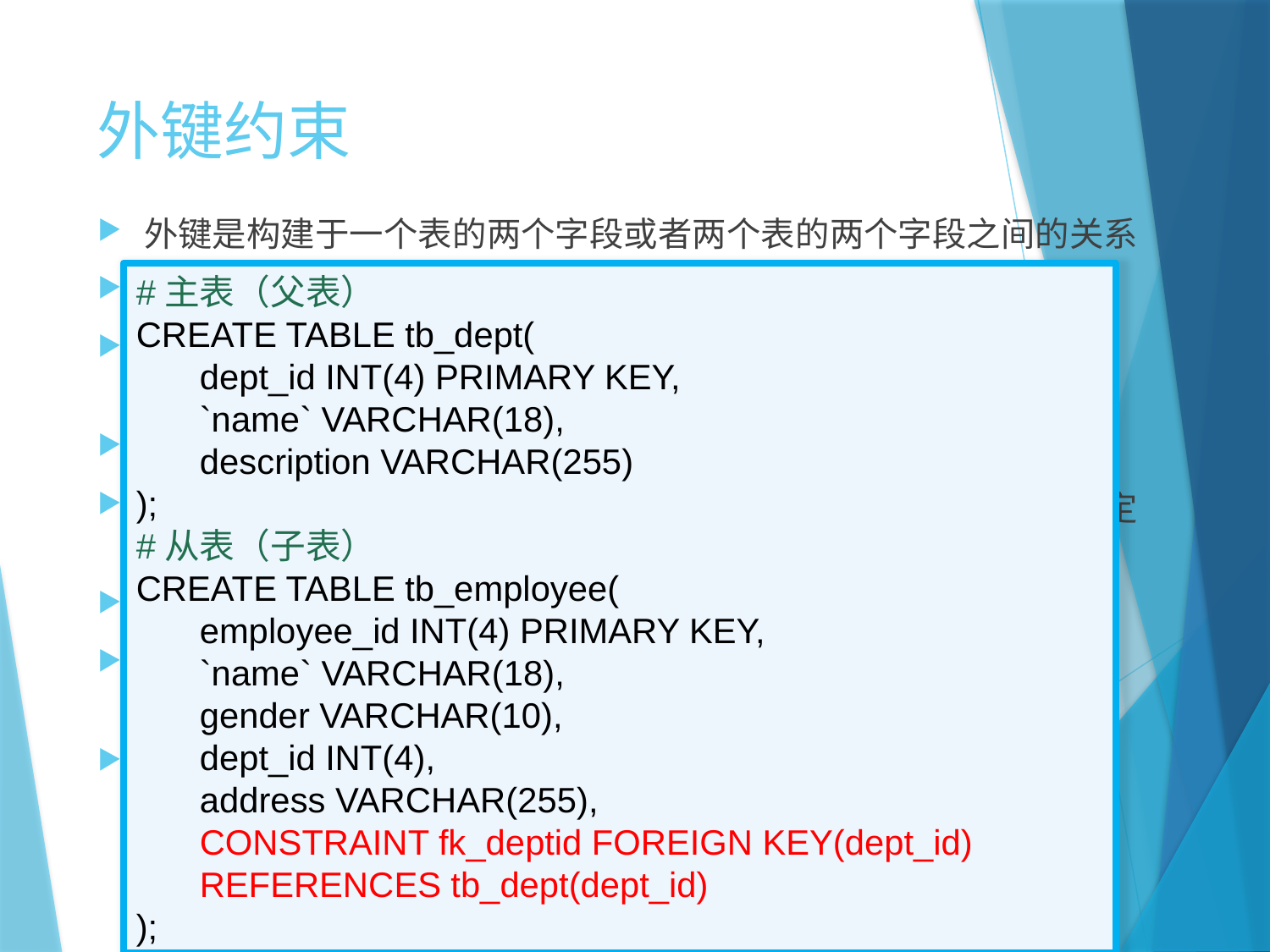

# 外键约束
外键是构建于一个表的两个字段或者两个表的两个字段之间的关系
外键确保了相关的两个字段的两个关系：
子(从)表外键列的值必须在主表参照列值的范围内，或者为空（也可以加非空约束，强制不允许为空）。
当主表的记录被子表参照时，主表记录不允许被删除。
外键参照的只能是主表主键或者唯一键，保证子表记录可以准确定位到被参照的记录。
格式FOREIGN KEY (外键列名)REFERENCES 主表(参照列)
ON DELETE CASCADE:当父表中的行被删除的时候，同时删除在子表中依靠的行
ON DELETE SET NULL:将依靠的外键值转换为空值

#主表（父表）
CREATE TABLE tb_dept(
dept_id INT(4) PRIMARY KEY,
`name` VARCHAR(18),
description VARCHAR(255)
);
#从表（子表）
CREATE TABLE tb_employee(
employee_id INT(4) PRIMARY KEY,
`name` VARCHAR(18),
gender VARCHAR(10),
dept_id INT(4),
address VARCHAR(255),
CONSTRAINT fk_deptid FOREIGN KEY(dept_id) REFERENCES tb_dept(dept_id)
);